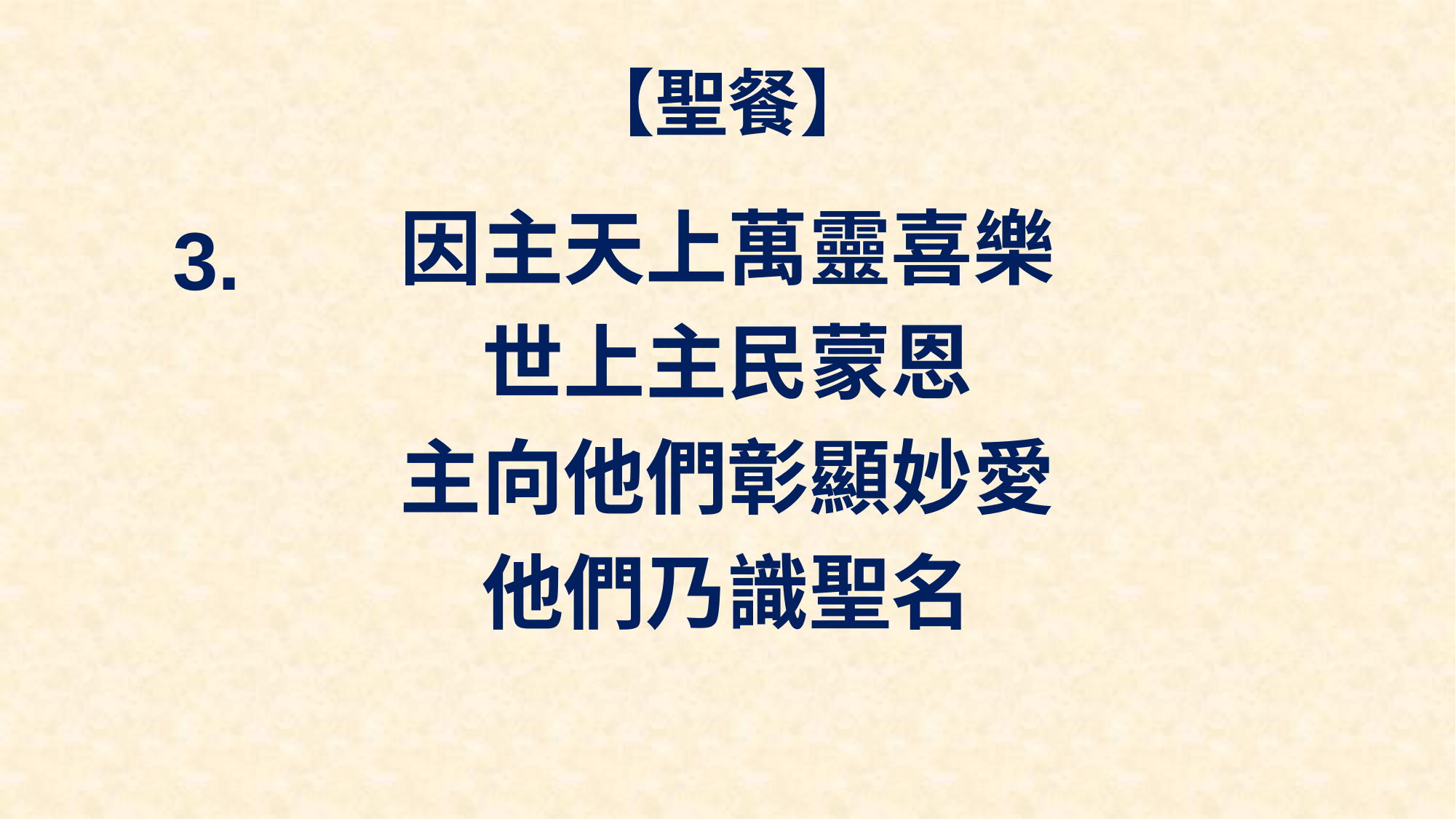

# 【聖餐】
因主天上萬靈喜樂
世上主民蒙恩
主向他們彰顯妙愛
他們乃識聖名
3.